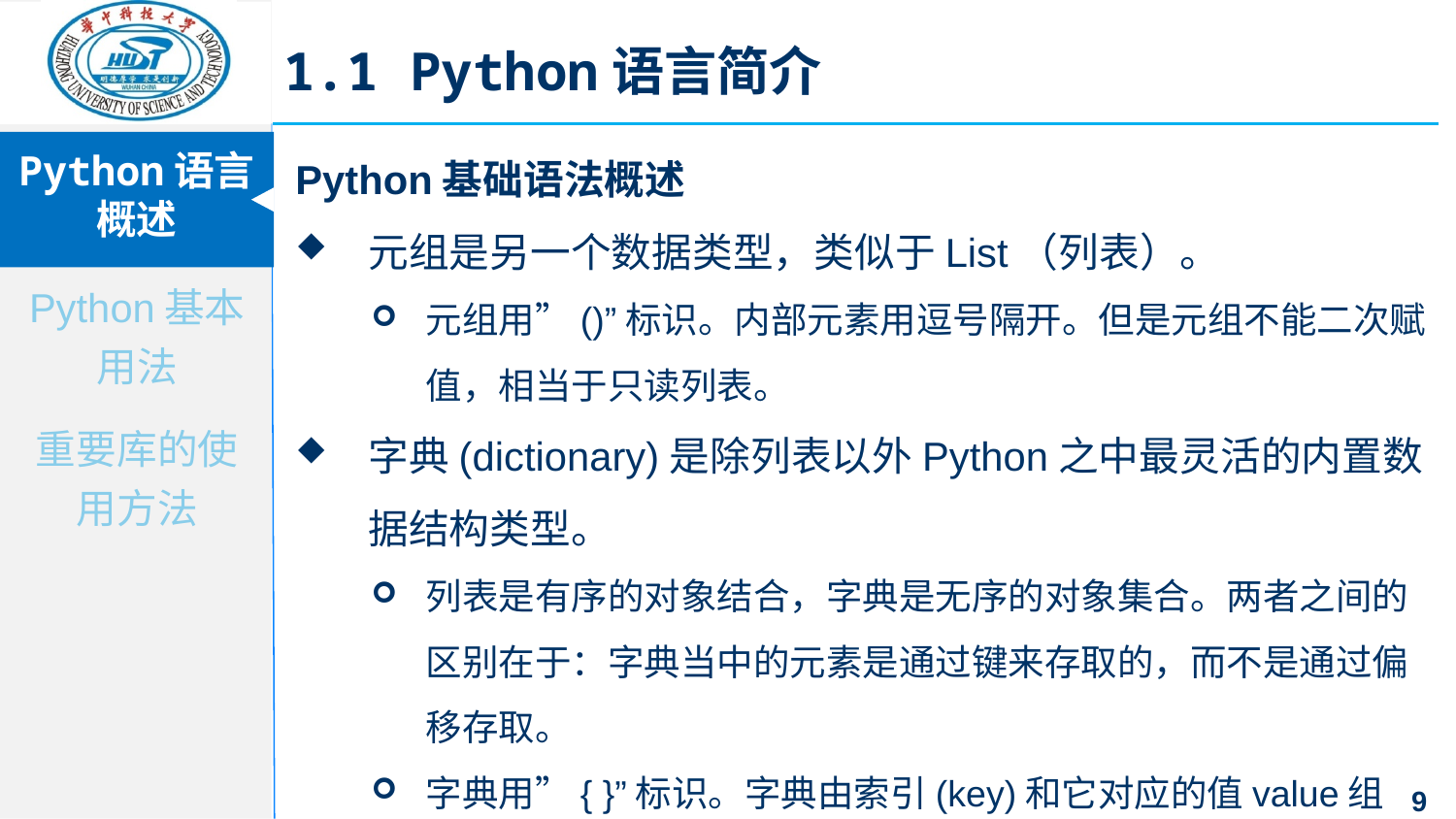

1.1 Python语言简介
Python基础语法概述
元组是另一个数据类型，类似于List（列表）。
元组用”()”标识。内部元素用逗号隔开。但是元组不能二次赋值，相当于只读列表。
字典(dictionary)是除列表以外Python之中最灵活的内置数据结构类型。
列表是有序的对象结合，字典是无序的对象集合。两者之间的区别在于：字典当中的元素是通过键来存取的，而不是通过偏移存取。
字典用”{ }”标识。字典由索引(key)和它对应的值value组成。